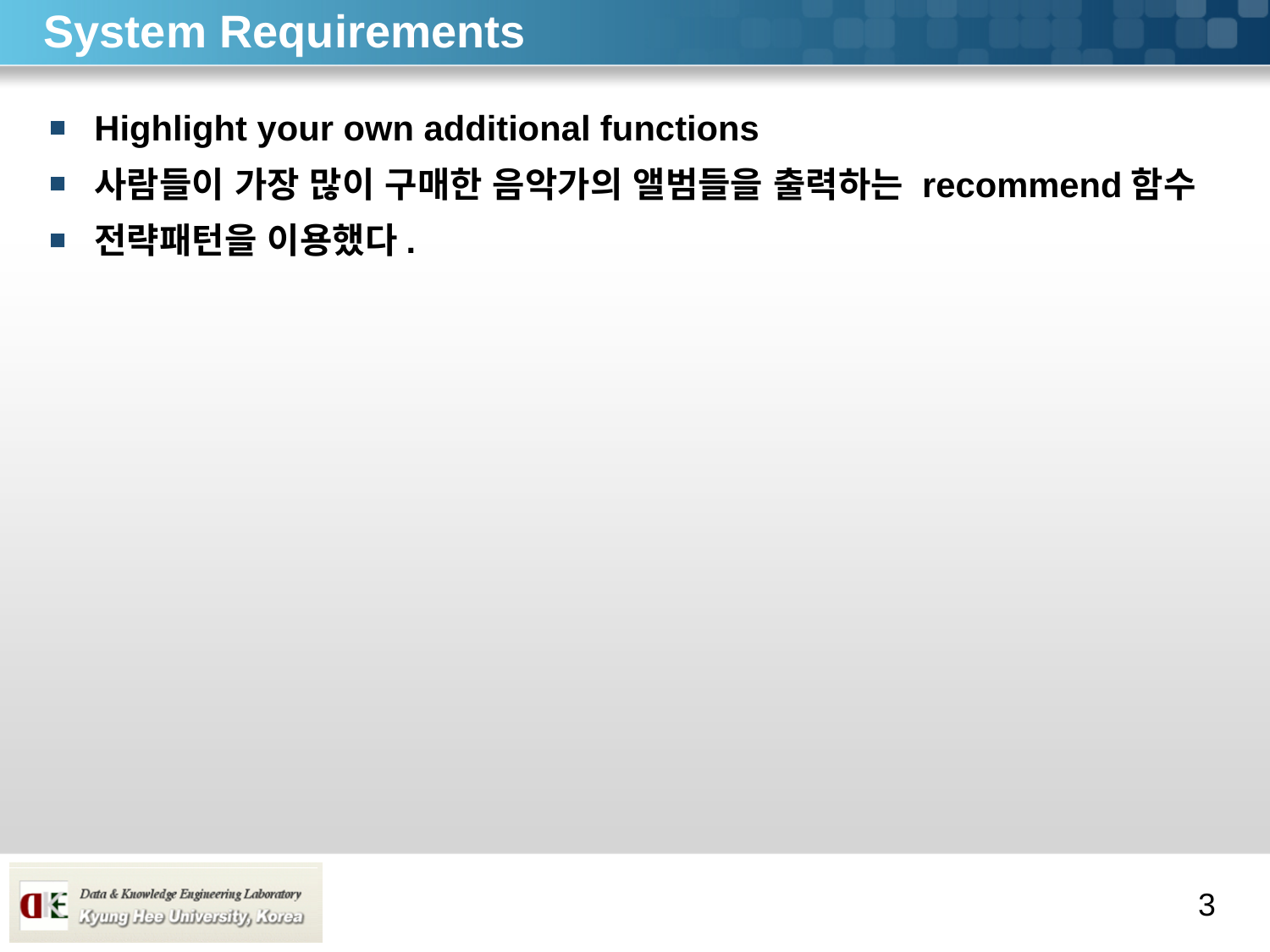

# System Requirements
Highlight your own additional functions
사람들이 가장 많이 구매한 음악가의 앨범들을 출력하는 recommend함수
전략패턴을 이용했다.